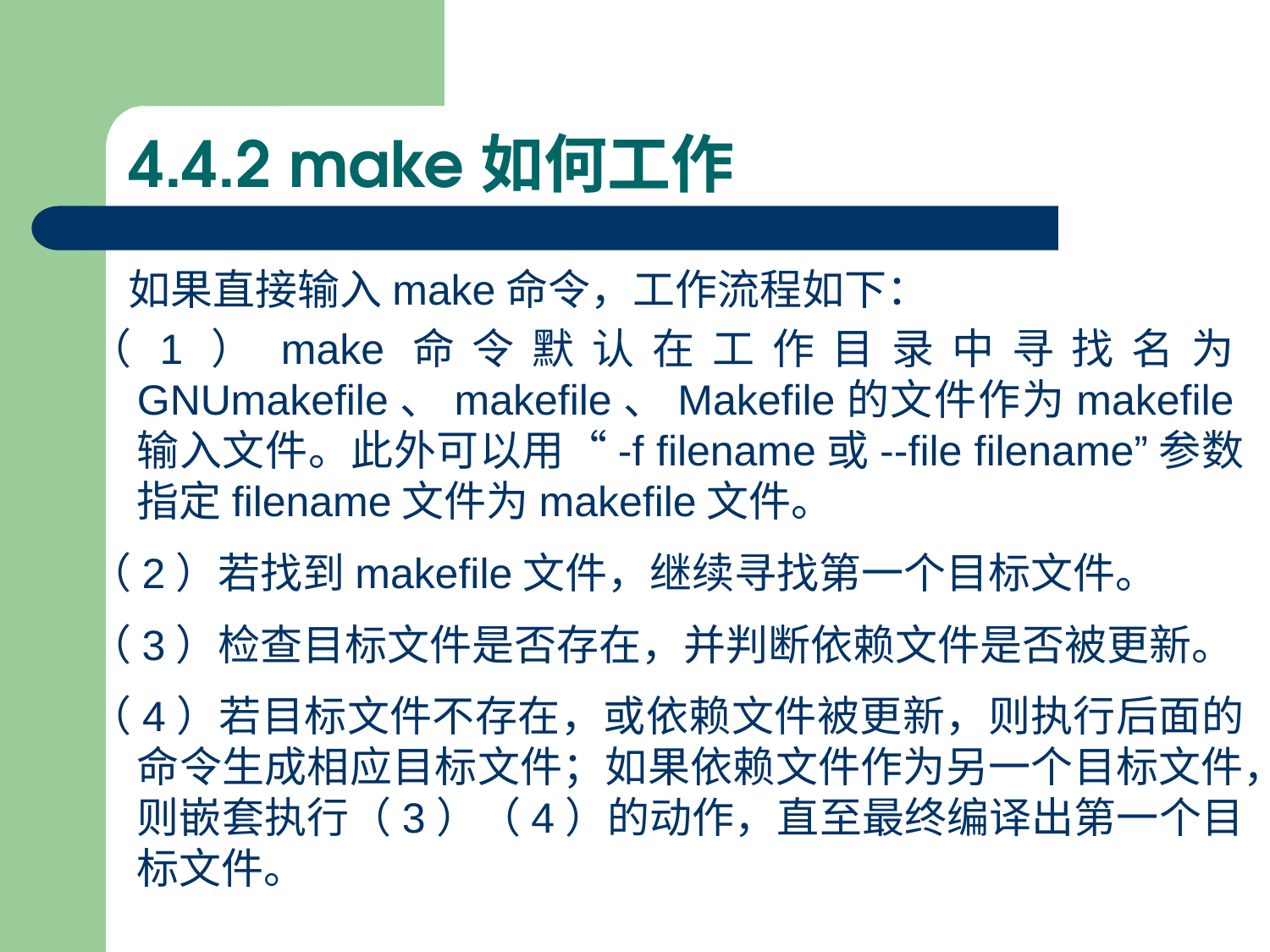

# 4.4.2 make如何工作
   如果直接输入make命令，工作流程如下：
（1）make命令默认在工作目录中寻找名为GNUmakefile、makefile、Makefile的文件作为makefile输入文件。此外可以用“-f filename或--file filename”参数指定filename文件为makefile文件。
（2）若找到makefile文件，继续寻找第一个目标文件。
（3）检查目标文件是否存在，并判断依赖文件是否被更新。
（4）若目标文件不存在，或依赖文件被更新，则执行后面的命令生成相应目标文件；如果依赖文件作为另一个目标文件，则嵌套执行（3）（4）的动作，直至最终编译出第一个目标文件。